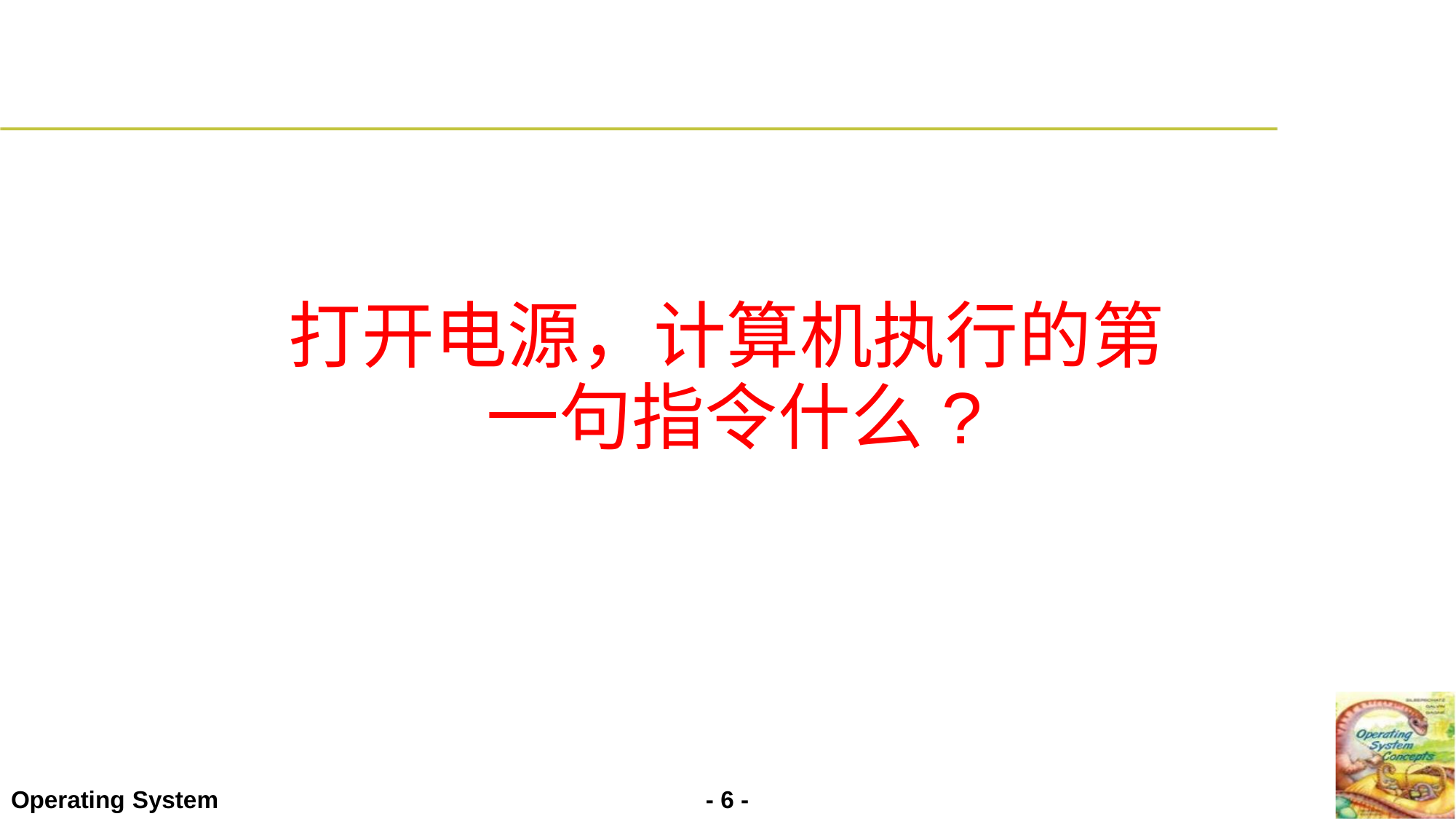

打开电源，计算机执行的第
一句指令什么?

- 6 -
Operating System